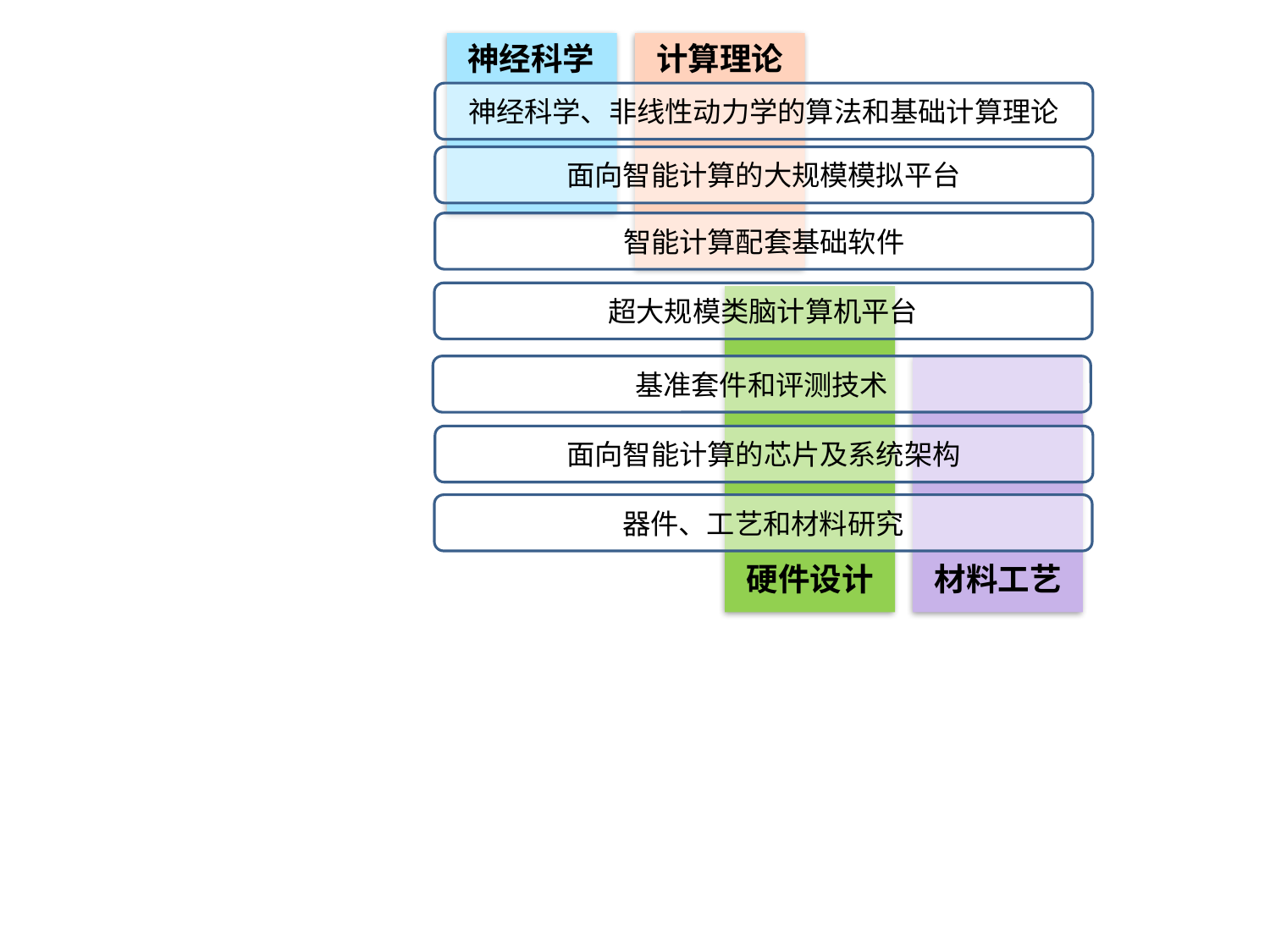

神经科学

计算理论

神经科学、非线性动力学的算法和基础计算理论
面向智能计算的大规模模拟平台
智能计算配套基础软件
超大规模类脑计算机平台

基准套件和评测技术

面向智能计算的芯片及系统架构
器件、工艺和材料研究
硬件设计
材料工艺